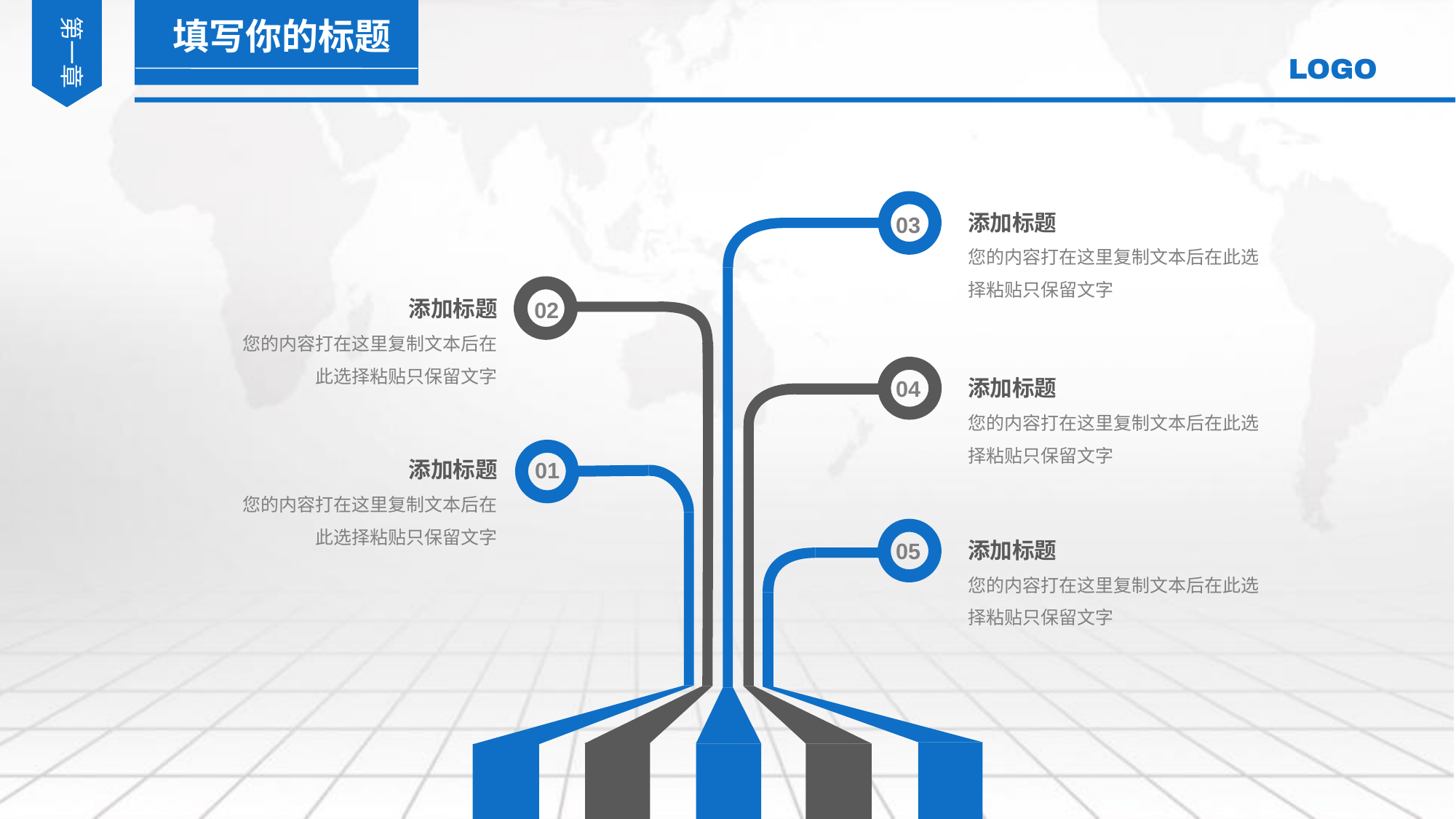

添加标题
您的内容打在这里复制文本后在此选择粘贴只保留文字

03
添加标题
您的内容打在这里复制文本后在此选择粘贴只保留文字

02
添加标题
您的内容打在这里复制文本后在此选择粘贴只保留文字

04
添加标题
您的内容打在这里复制文本后在此选择粘贴只保留文字

01
添加标题
您的内容打在这里复制文本后在此选择粘贴只保留文字

05